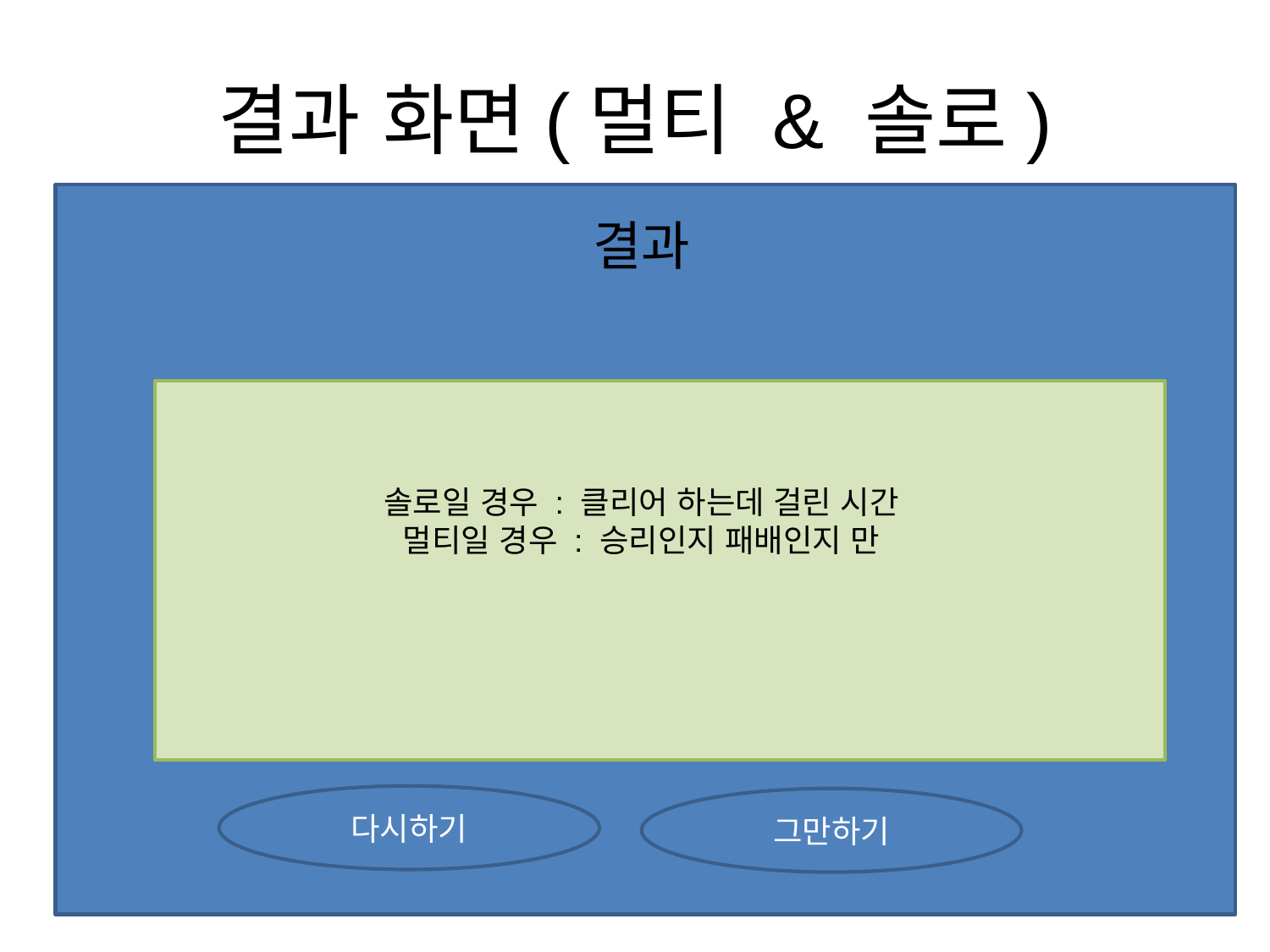

# 결과 화면(멀티 & 솔로)

결과

솔로일 경우 : 클리어 하는데 걸린 시간
멀티일 경우 : 승리인지 패배인지 만
다시하기
그만하기